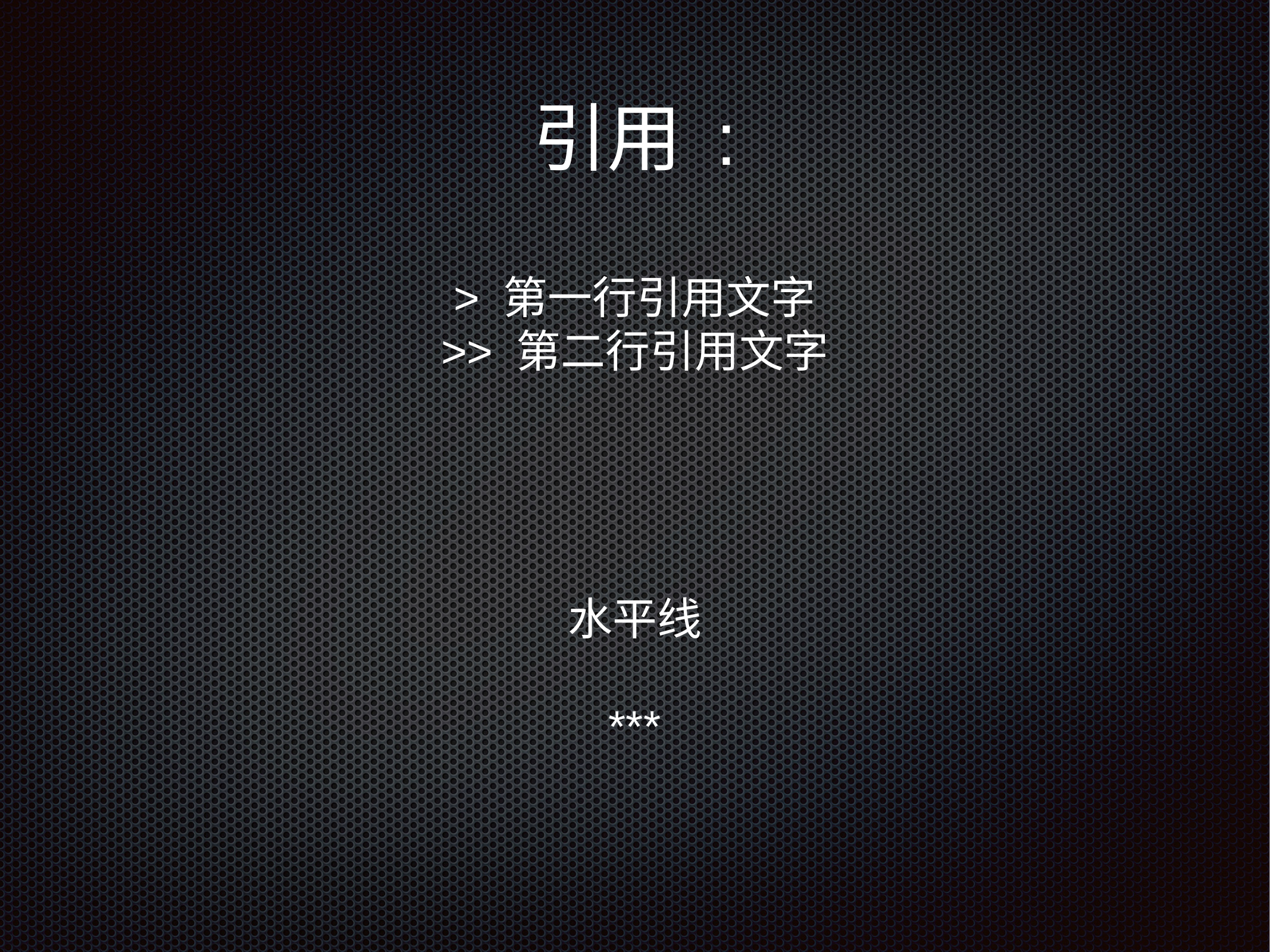

引用 :

> 第一行引用文字
>> 第二行引用文字

水平线

***